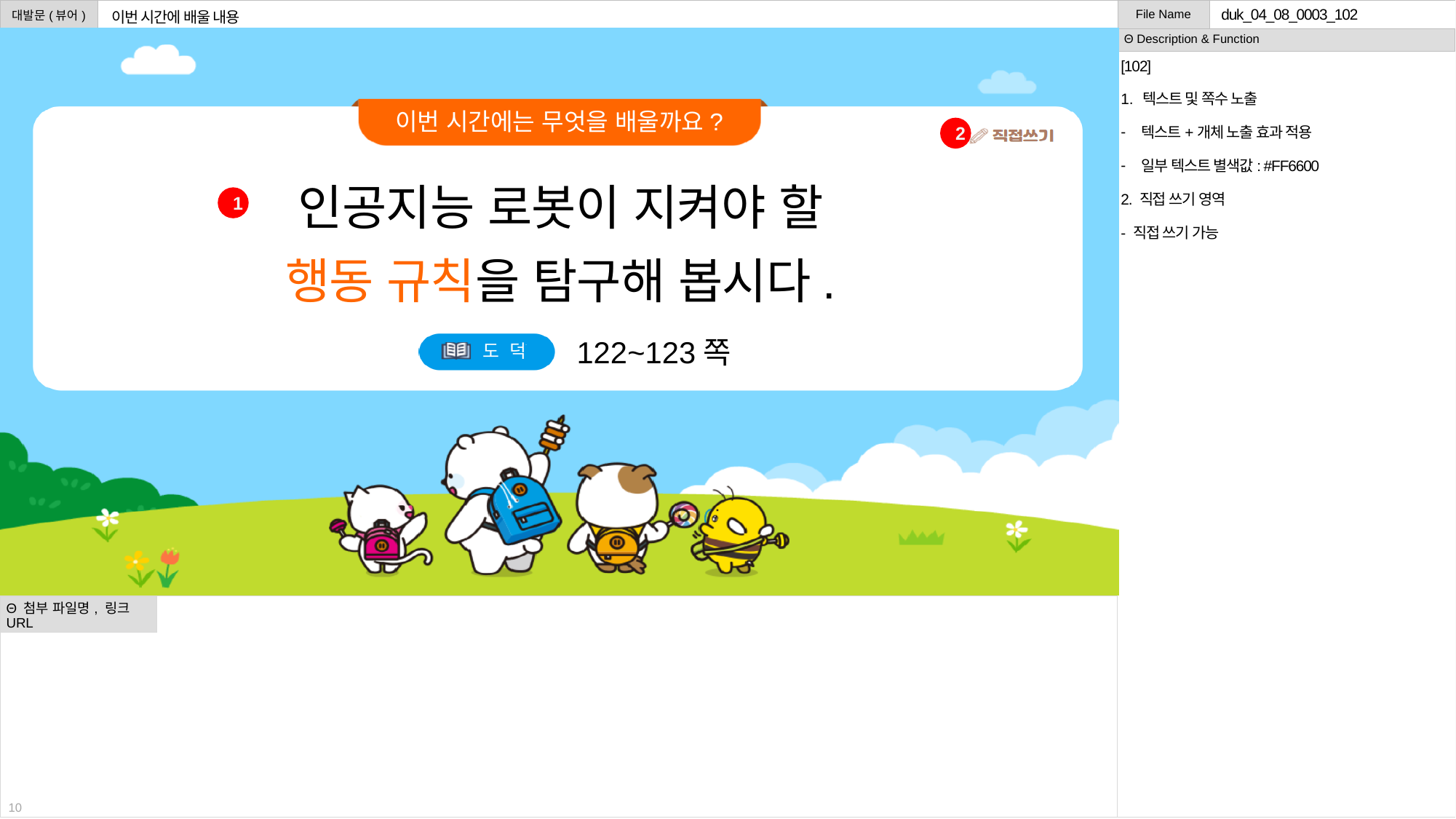

duk_04_08_0003_102
이번 시간에 배울 내용
[102]
텍스트 및 쪽수 노출
텍스트+개체 노출 효과 적용
일부 텍스트 별색값: #FF6600
2. 직접 쓰기 영역
- 직접 쓰기 가능
2
인공지능 로봇이 지켜야 할
행동 규칙을 탐구해 봅시다.
1
122~123쪽